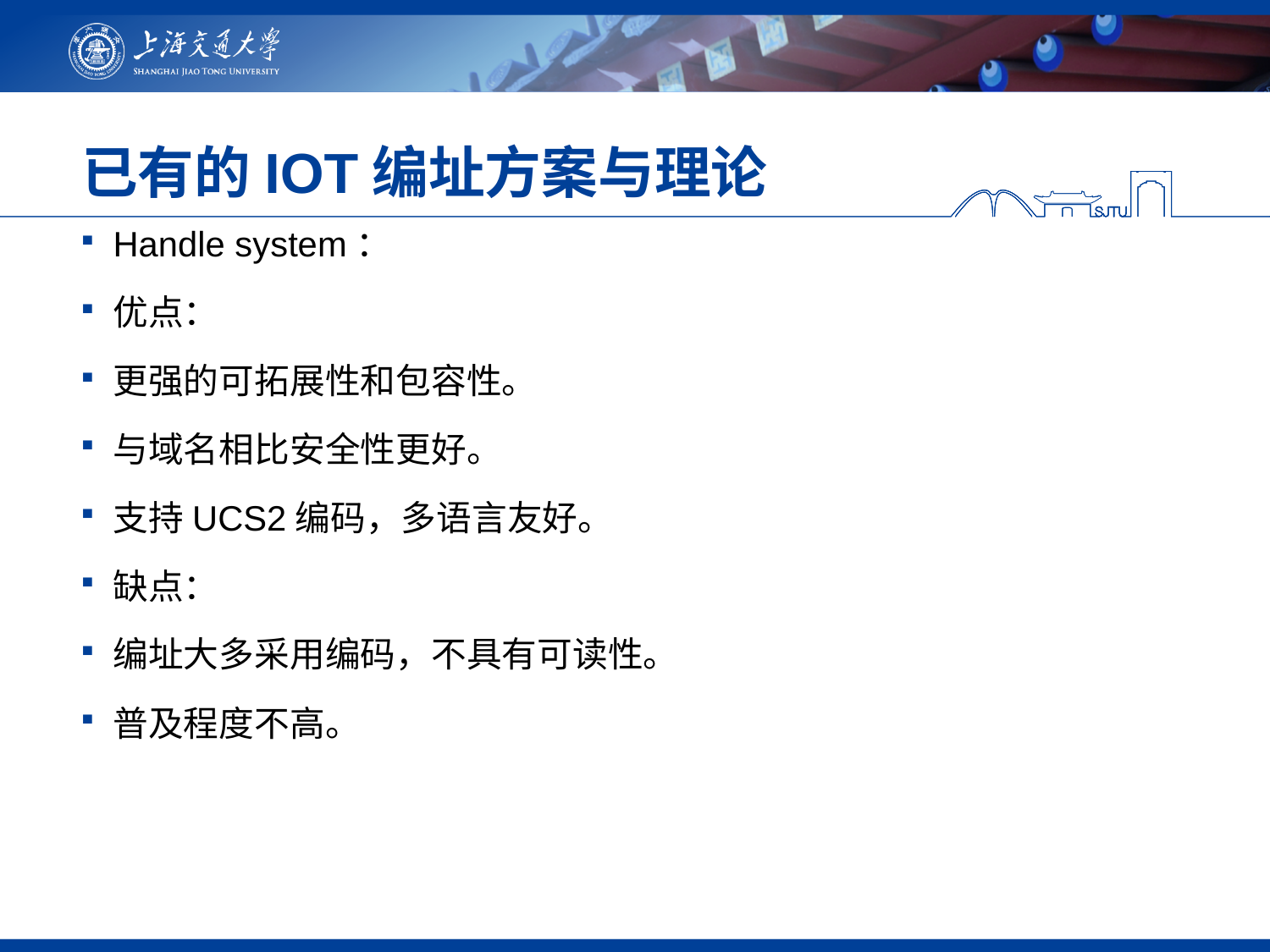

# 已有的IOT编址方案与理论
Handle system：
优点：
更强的可拓展性和包容性。
与域名相比安全性更好。
支持UCS2编码，多语言友好。
缺点：
编址大多采用编码，不具有可读性。
普及程度不高。